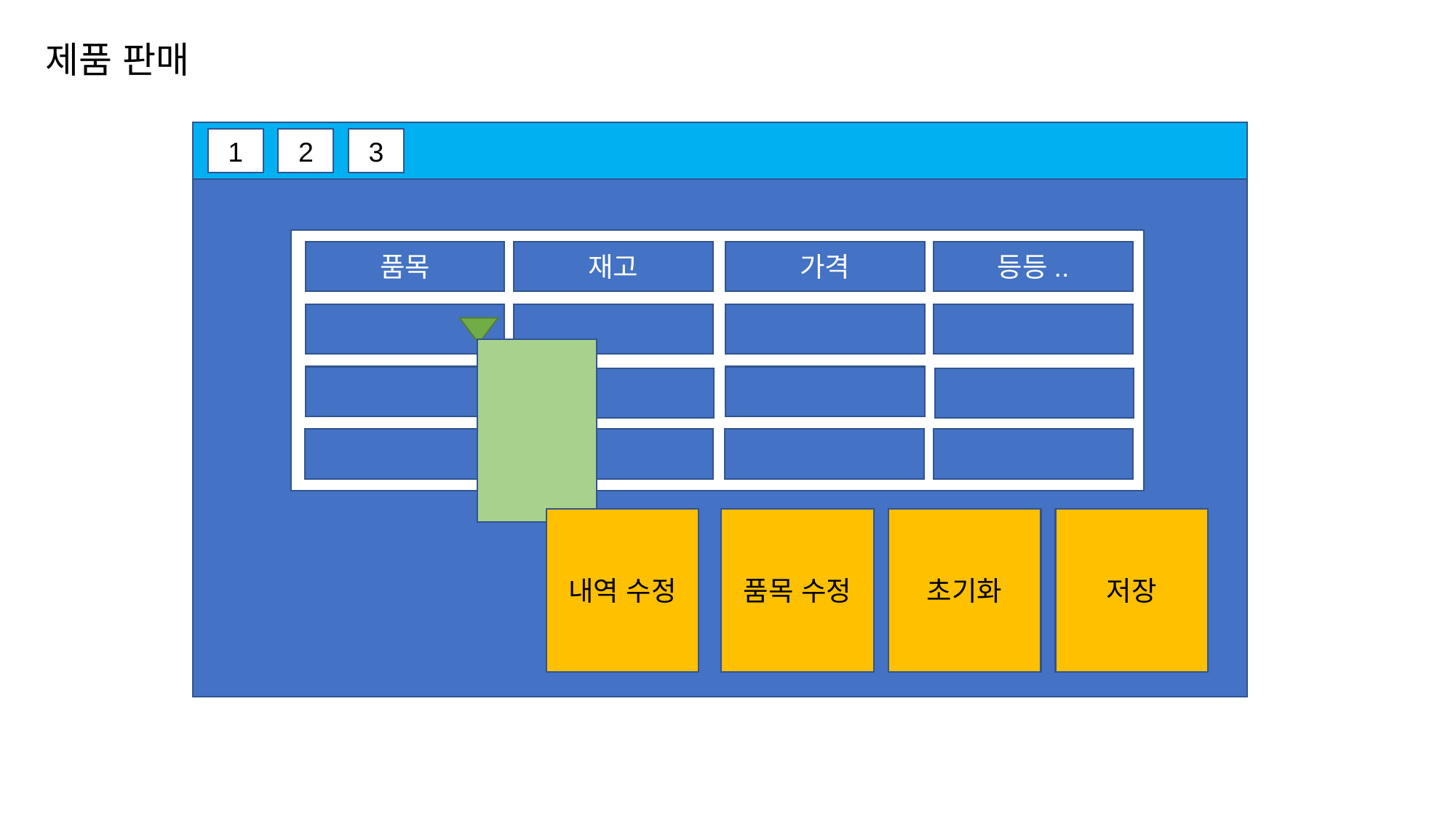

제품 판매

1
2
3

품목
재고
가격
등등..

내역 수정
품목 수정
초기화
저장